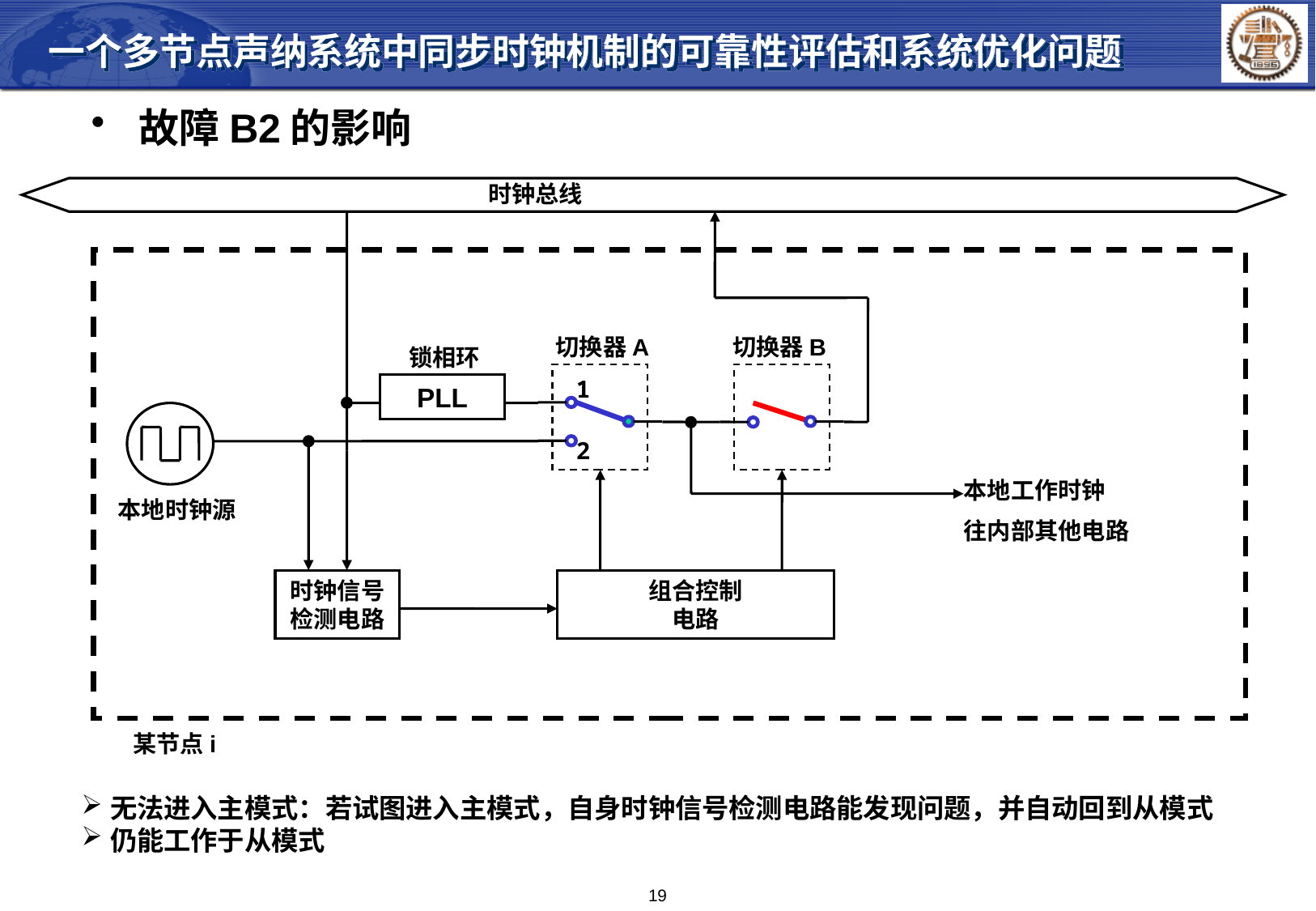

一个多节点声纳系统中同步时钟机制的可靠性评估和系统优化问题
 故障B2的影响
时钟总线

切换器A
切换器B
锁相环

1
PLL

2

本地工作时钟
往内部其他电路
本地时钟源

时钟信号
检测电路
组合控制
电路

某节点i
无法进入主模式：若试图进入主模式，自身时钟信号检测电路能发现问题，并自动回到从模式
仍能工作于从模式
19